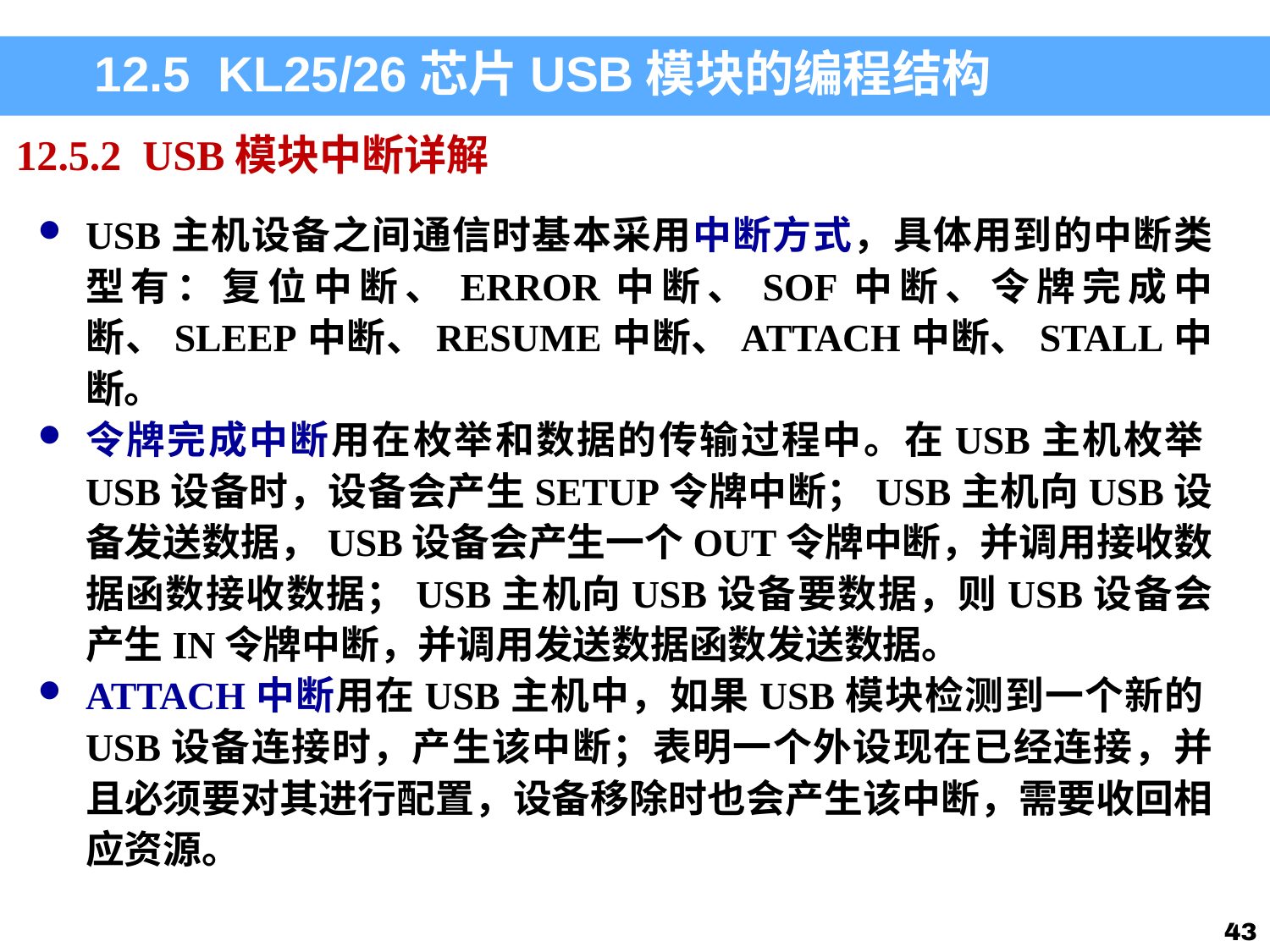

12.5  KL25/26芯片USB模块的编程结构

12.5.2  USB模块中断详解
USB主机设备之间通信时基本采用中断方式，具体用到的中断类型有：复位中断、ERROR中断、SOF中断、令牌完成中断、SLEEP中断、RESUME中断、ATTACH中断、STALL中断。
令牌完成中断用在枚举和数据的传输过程中。在USB主机枚举USB设备时，设备会产生SETUP令牌中断；USB主机向USB设备发送数据，USB设备会产生一个OUT令牌中断，并调用接收数据函数接收数据；USB主机向USB设备要数据，则USB设备会产生IN令牌中断，并调用发送数据函数发送数据。
ATTACH中断用在USB主机中，如果USB模块检测到一个新的USB设备连接时，产生该中断；表明一个外设现在已经连接，并且必须要对其进行配置，设备移除时也会产生该中断，需要收回相应资源。

43